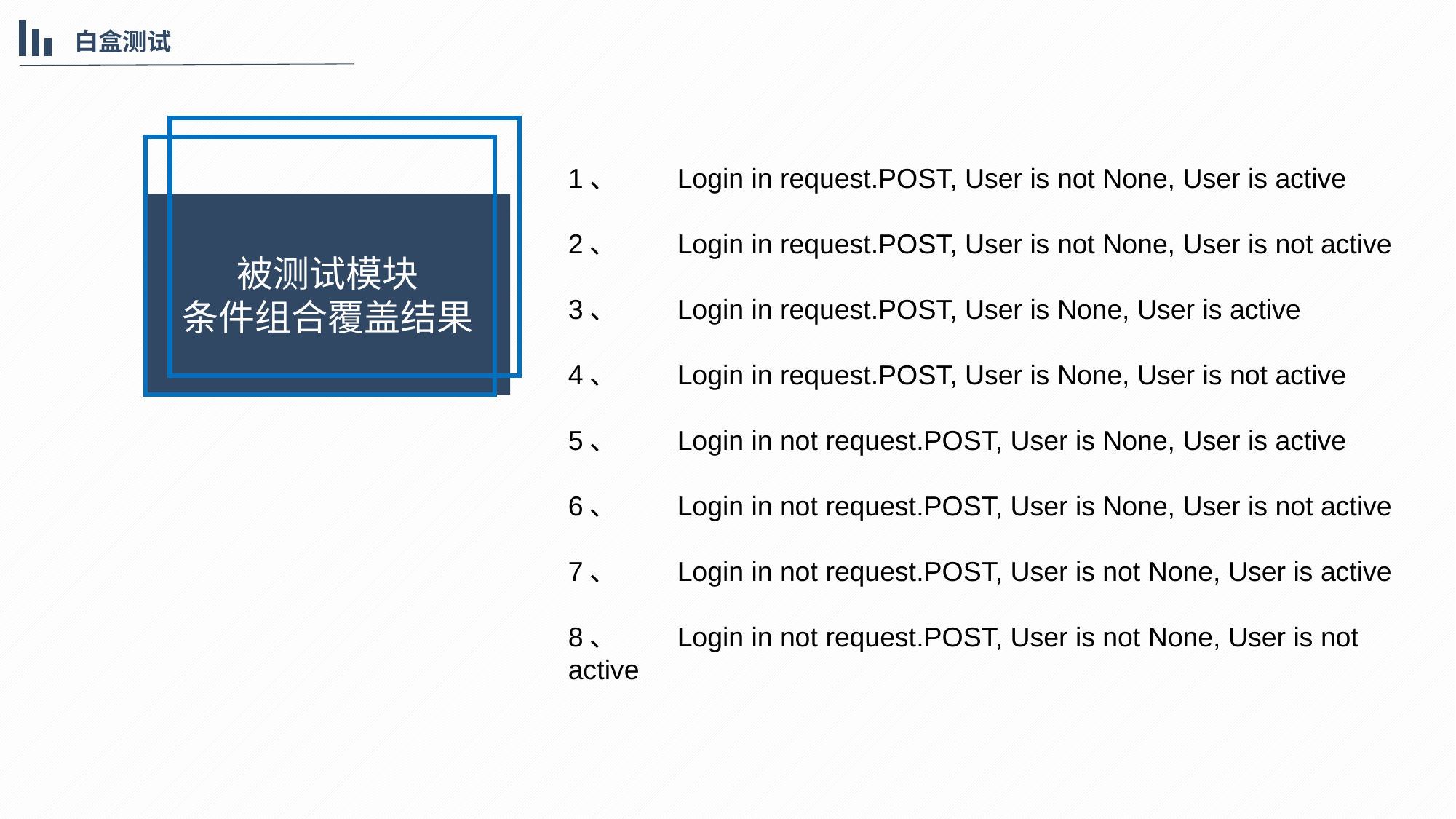

白盒测试

1、	Login in request.POST, User is not None, User is active

2、	Login in request.POST, User is not None, User is not active

3、	Login in request.POST, User is None, User is active

4、	Login in request.POST, User is None, User is not active

5、	Login in not request.POST, User is None, User is active

6、	Login in not request.POST, User is None, User is not active

7、	Login in not request.POST, User is not None, User is active

8、	Login in not request.POST, User is not None, User is not active
被测试模块
条件组合覆盖结果